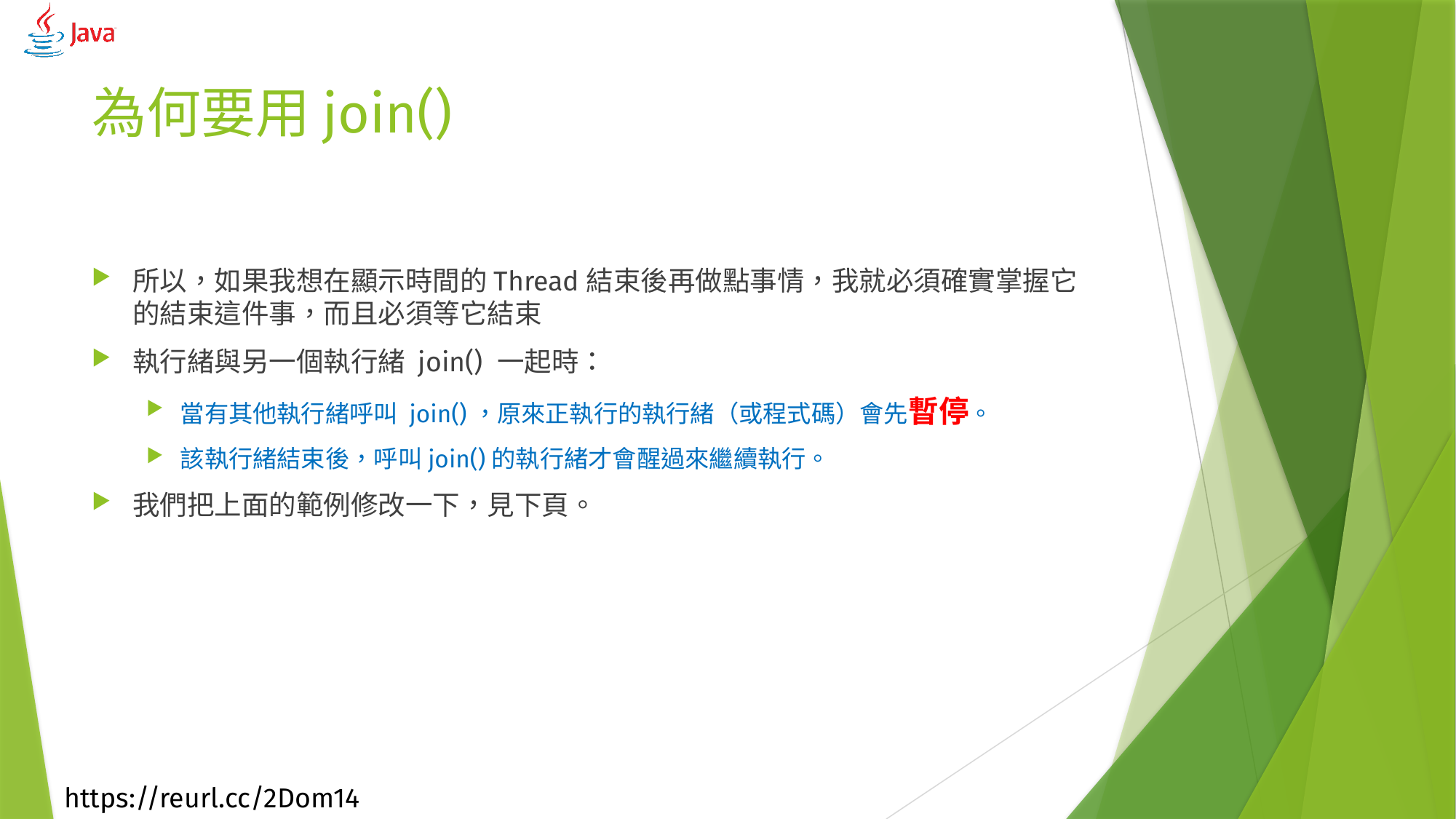

# 為何要用join()
所以，如果我想在顯示時間的Thread結束後再做點事情，我就必須確實掌握它的結束這件事，而且必須等它結束
執行緒與另一個執行緒 join() 一起時：
當有其他執行緒呼叫 join()，原來正執行的執行緒（或程式碼）會先暫停。
該執行緒結束後，呼叫join()的執行緒才會醒過來繼續執行。
我們把上面的範例修改一下，見下頁。